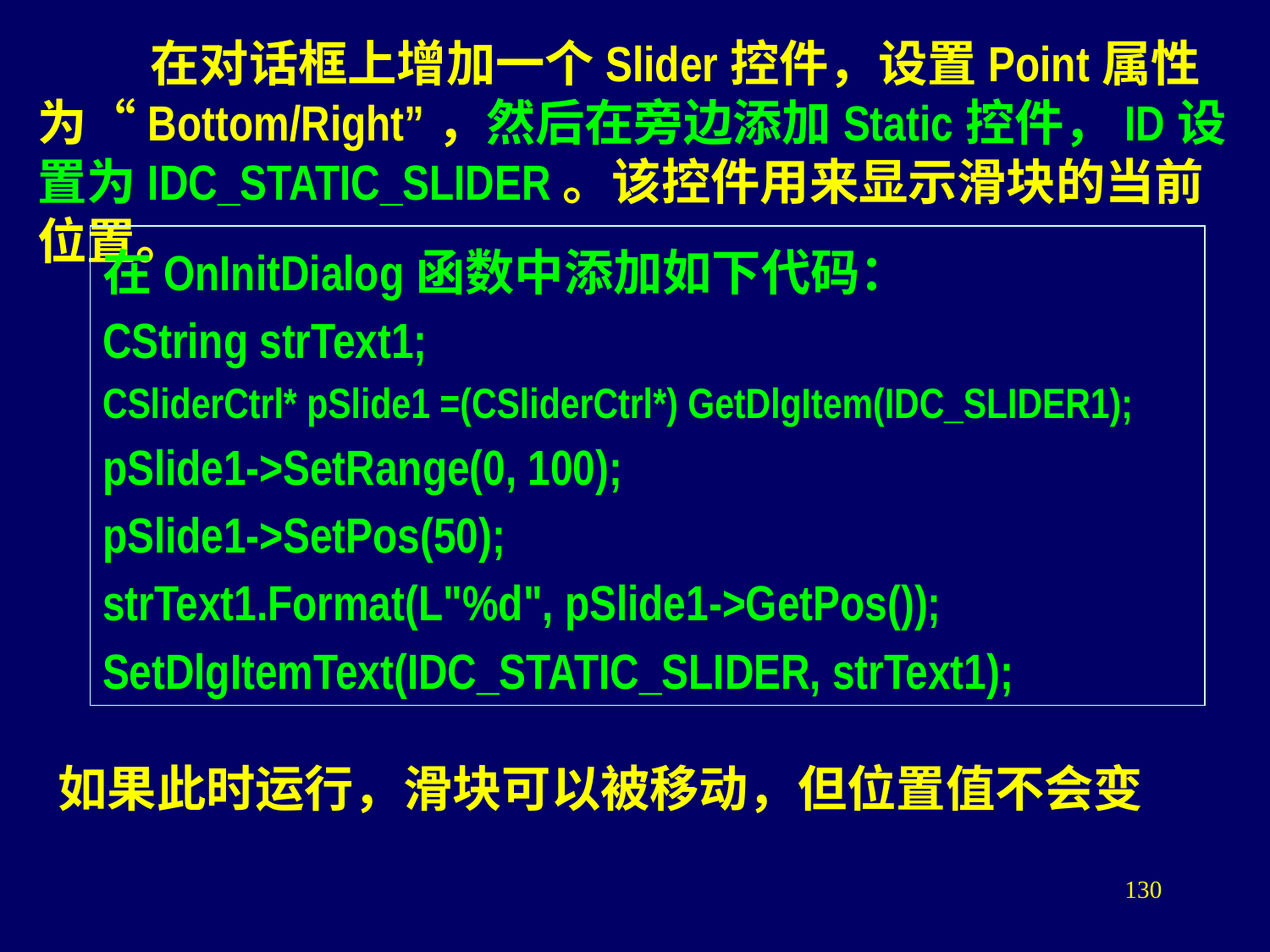

在对话框上增加一个Slider控件，设置Point属性为“Bottom/Right”，然后在旁边添加Static控件，ID设置为IDC_STATIC_SLIDER。该控件用来显示滑块的当前位置。
在OnInitDialog函数中添加如下代码：
CString strText1;
CSliderCtrl* pSlide1 =(CSliderCtrl*) GetDlgItem(IDC_SLIDER1);
pSlide1->SetRange(0, 100);
pSlide1->SetPos(50);
strText1.Format(L"%d", pSlide1->GetPos());
SetDlgItemText(IDC_STATIC_SLIDER, strText1);
如果此时运行，滑块可以被移动，但位置值不会变
130